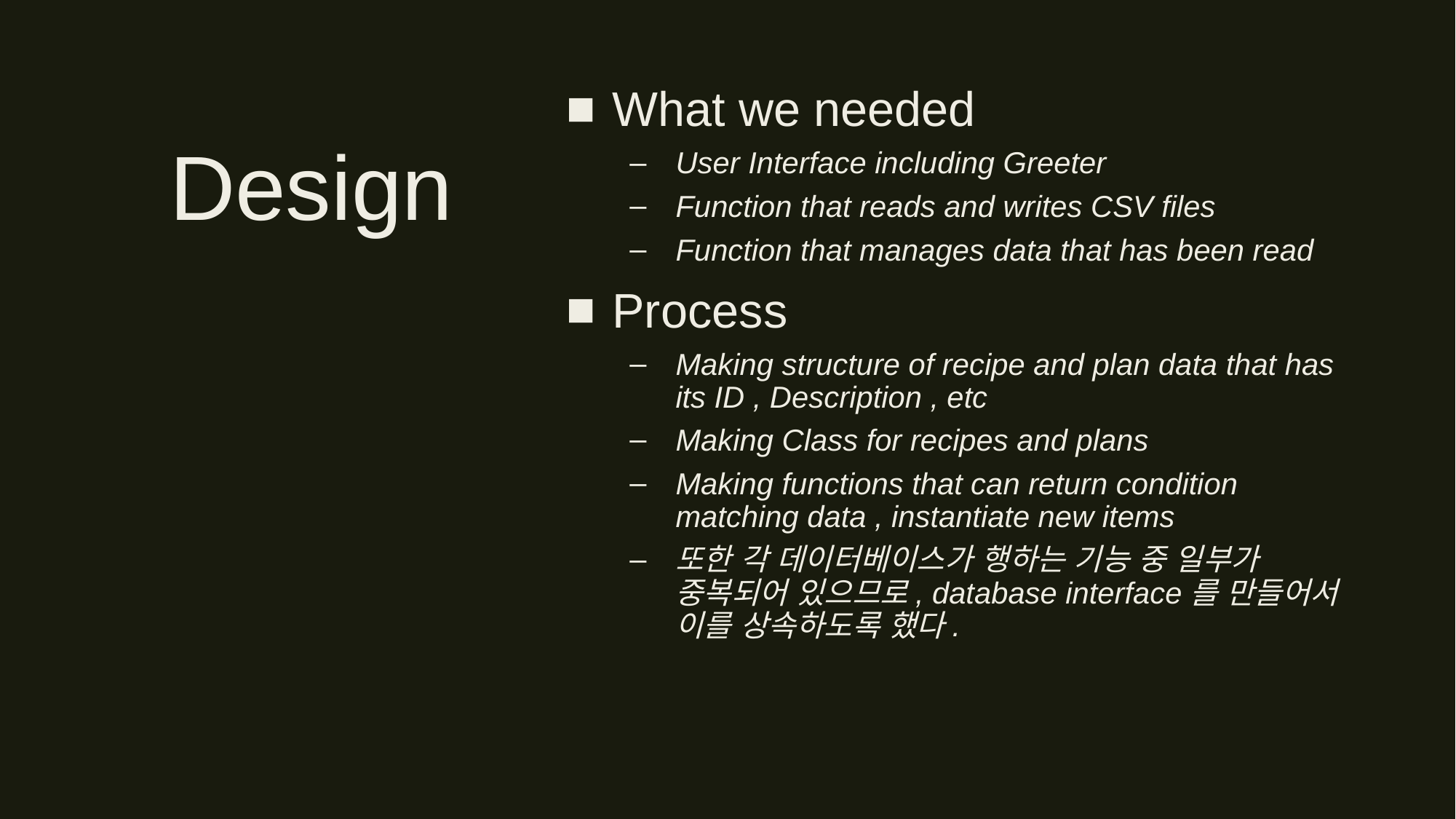

What we needed
User Interface including Greeter
Function that reads and writes CSV files
Function that manages data that has been read
Process
Making structure of recipe and plan data that has its ID , Description , etc
Making Class for recipes and plans
Making functions that can return condition matching data , instantiate new items
또한 각 데이터베이스가 행하는 기능 중 일부가 중복되어 있으므로, database interface를 만들어서 이를 상속하도록 했다.
# Design